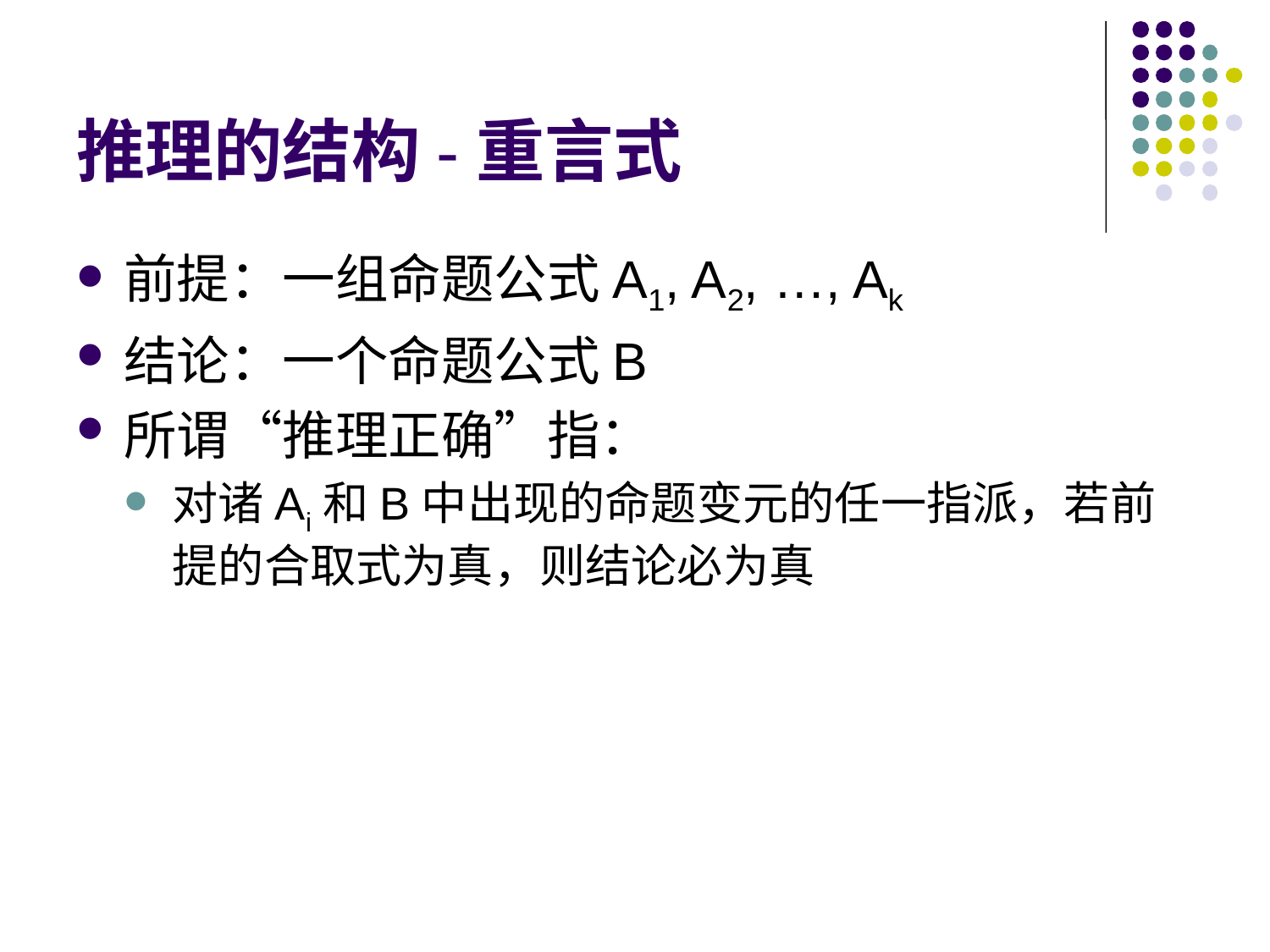

# 推理的结构-重言式
前提：一组命题公式A1, A2, …, Ak
结论：一个命题公式B
所谓“推理正确”指：
对诸Ai和B中出现的命题变元的任一指派，若前提的合取式为真，则结论必为真